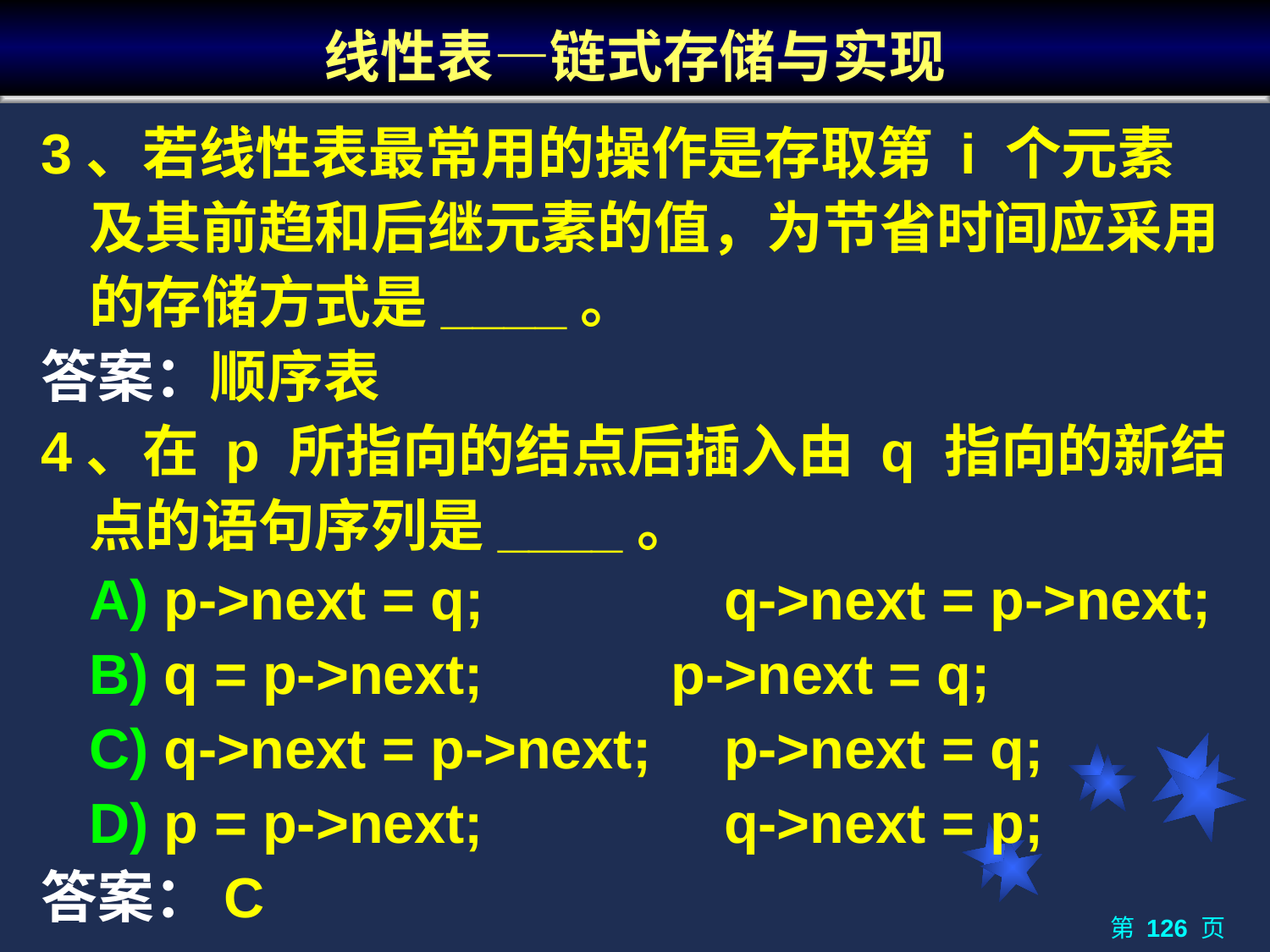

# 线性表—链式存储与实现
3、若线性表最常用的操作是存取第 i 个元素及其前趋和后继元素的值，为节省时间应采用的存储方式是____。
答案：顺序表
4、在 p 所指向的结点后插入由 q 指向的新结点的语句序列是____。
	A) p->next = q;           	q->next = p->next;
	B) q = p->next;            p->next = q;
	C) q->next = p->next;	p->next = q;
	D) p = p->next;           	q->next = p;
答案：C
第 126 页